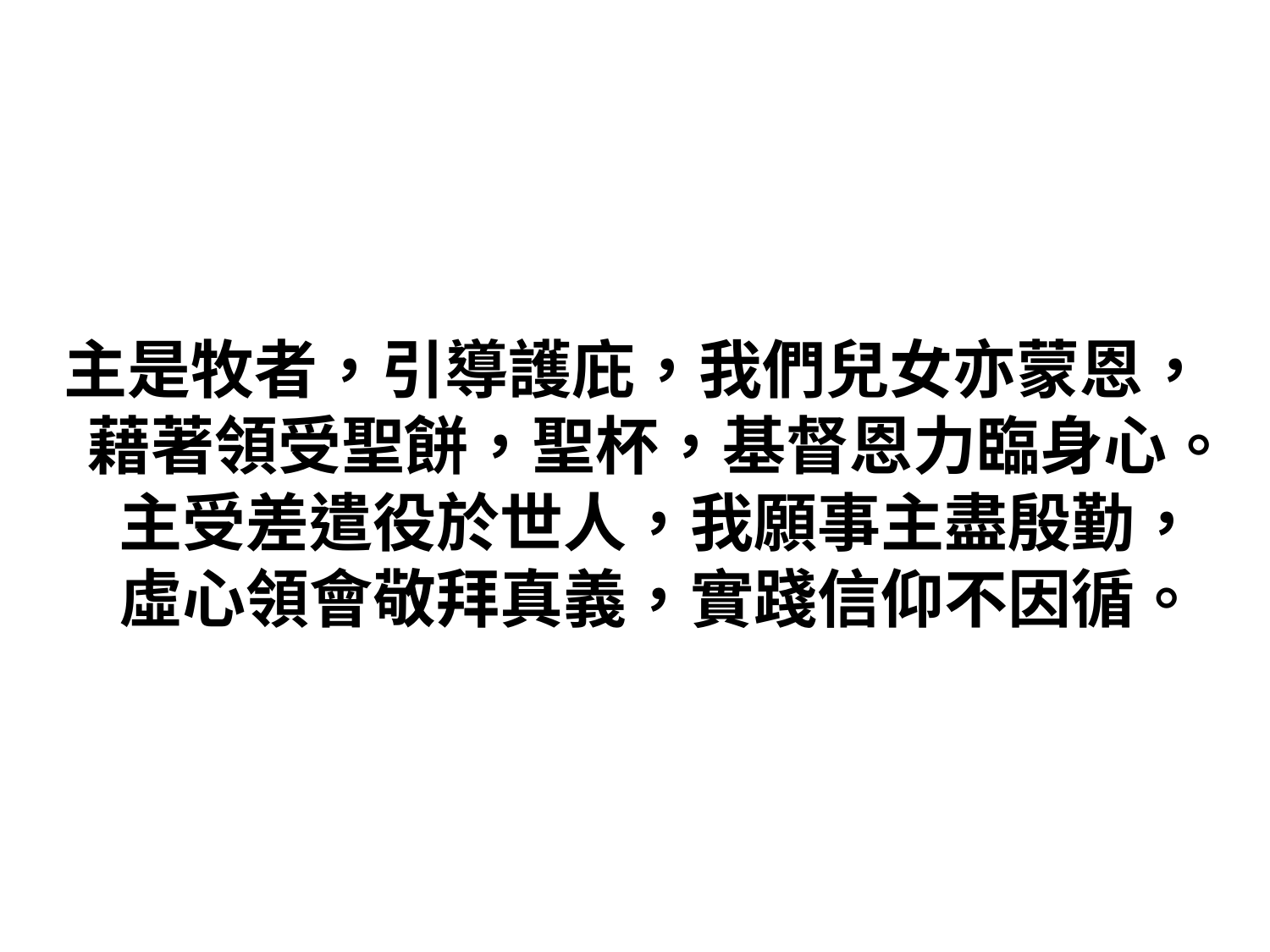

#
主是牧者，引導護庇，我們兒女亦蒙恩，
藉著領受聖餅，聖杯，基督恩力臨身心。
主受差遣役於世人，我願事主盡殷勤，
虛心領會敬拜真義，實踐信仰不因循。